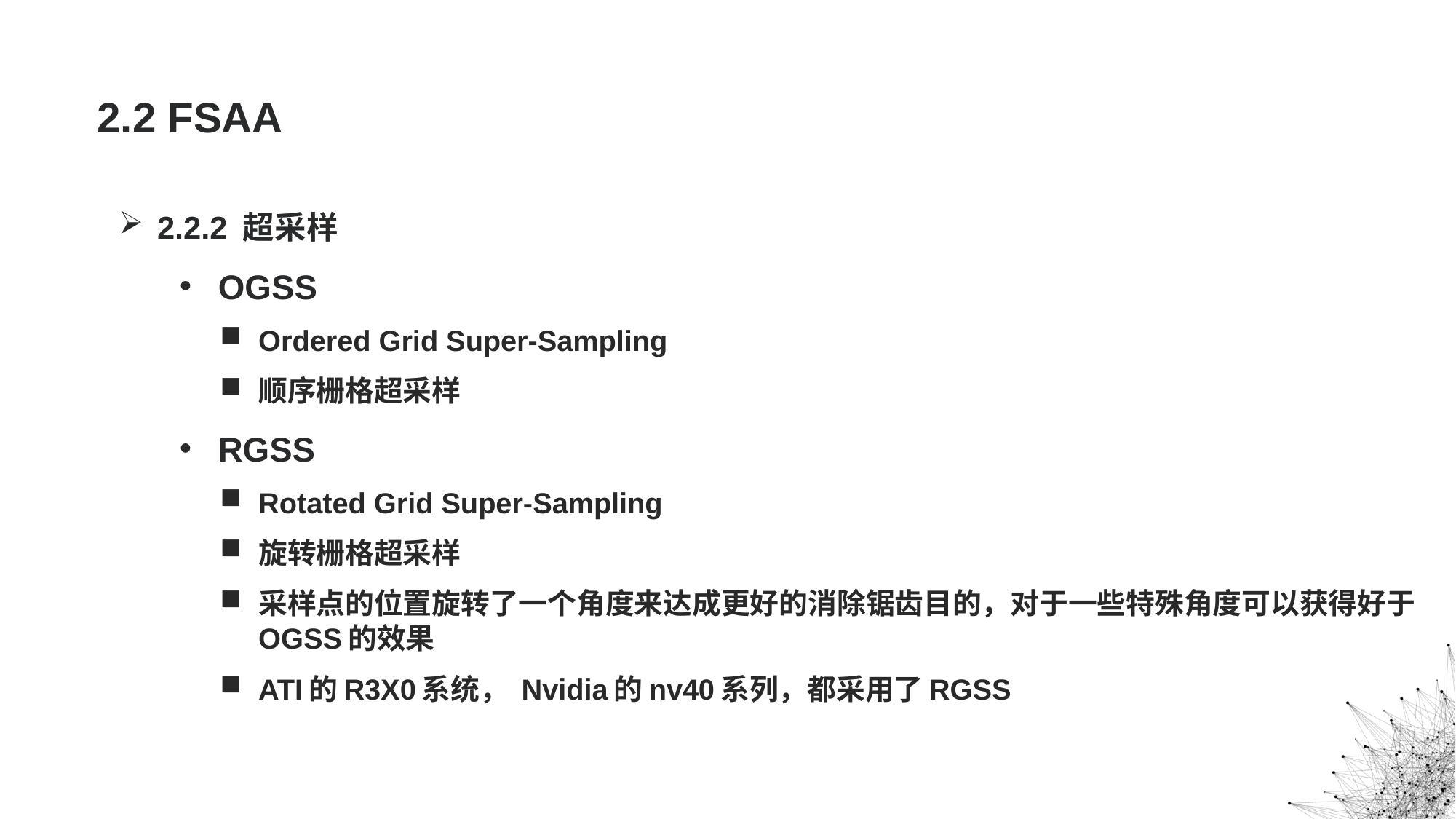

# 2.2 FSAA
2.2.2 超采样
OGSS
Ordered Grid Super-Sampling
顺序栅格超采样
RGSS
Rotated Grid Super-Sampling
旋转栅格超采样
采样点的位置旋转了一个角度来达成更好的消除锯齿目的，对于一些特殊角度可以获得好于OGSS的效果
ATI的R3X0系统， Nvidia的nv40系列，都采用了RGSS